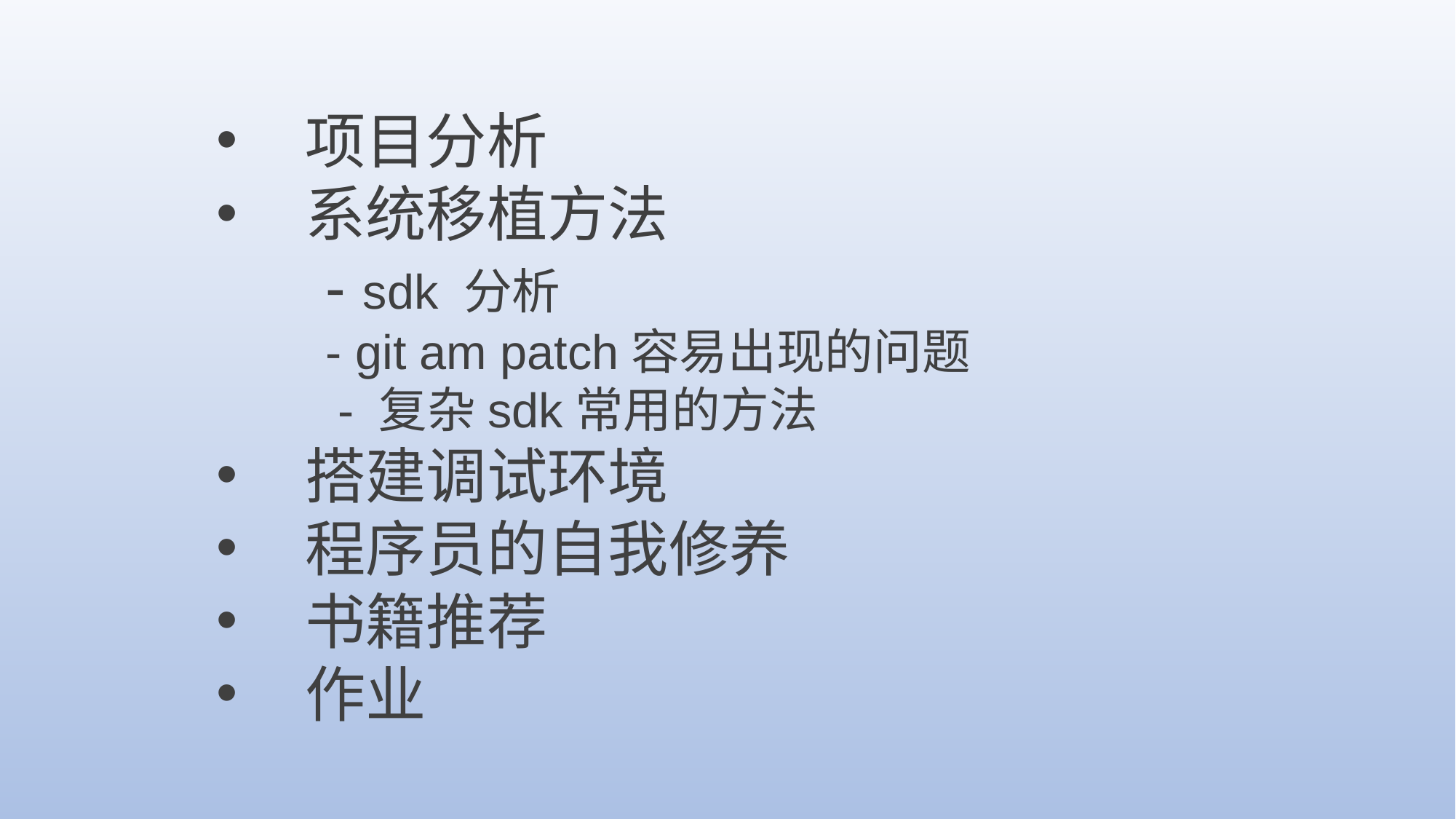

项目分析
系统移植方法
  	- sdk 分析
 	- git am patch容易出现的问题
         - 复杂sdk常用的方法
搭建调试环境
程序员的自我修养
书籍推荐
作业